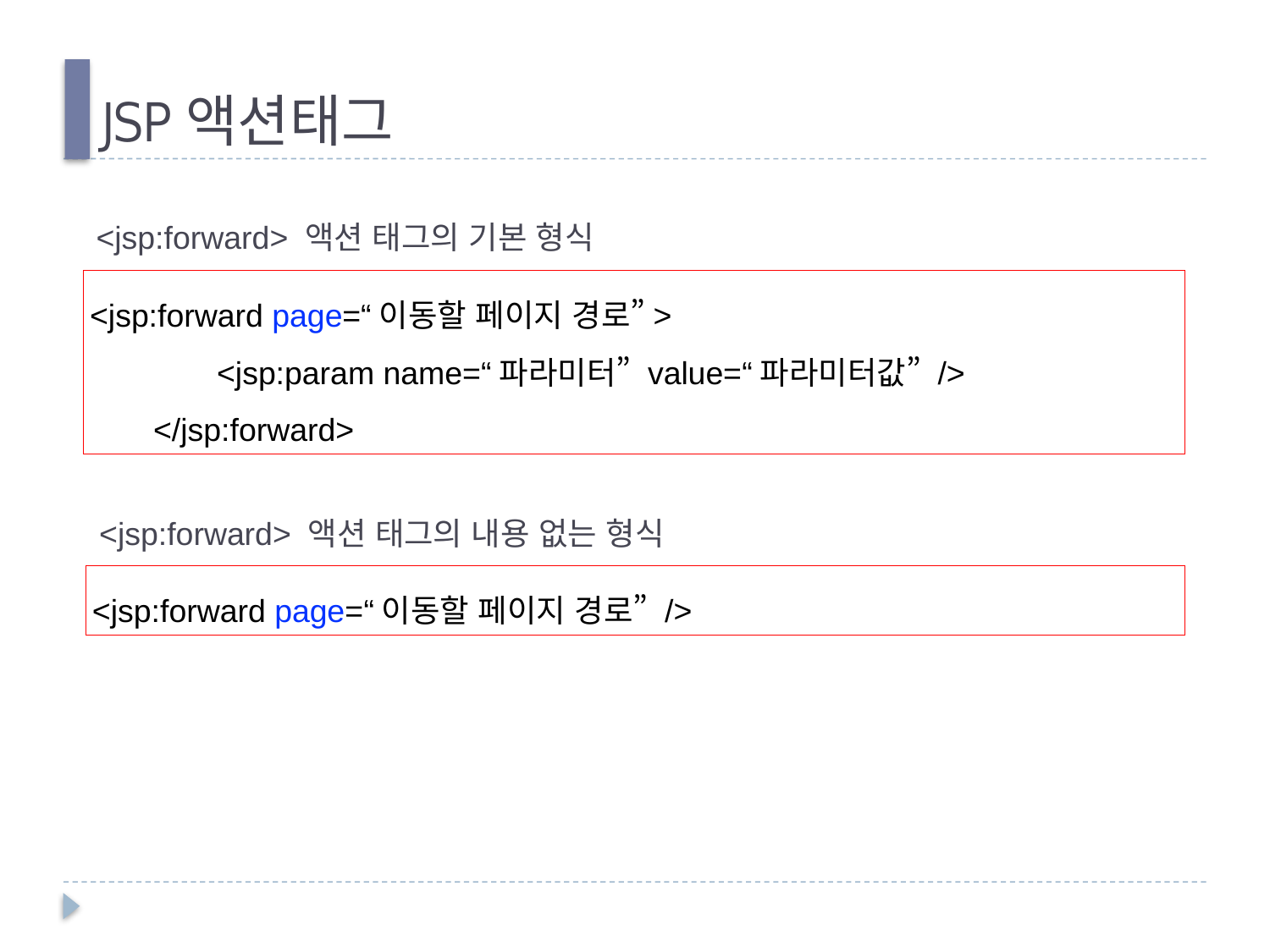

# JSP액션태그

<jsp:forward> 액션 태그의 기본 형식
<jsp:forward page=“이동할 페이지 경로”>
<jsp:param name=“파라미터” value=“파라미터값” />
</jsp:forward>
<jsp:forward> 액션 태그의 내용 없는 형식
<jsp:forward page=“이동할 페이지 경로” />